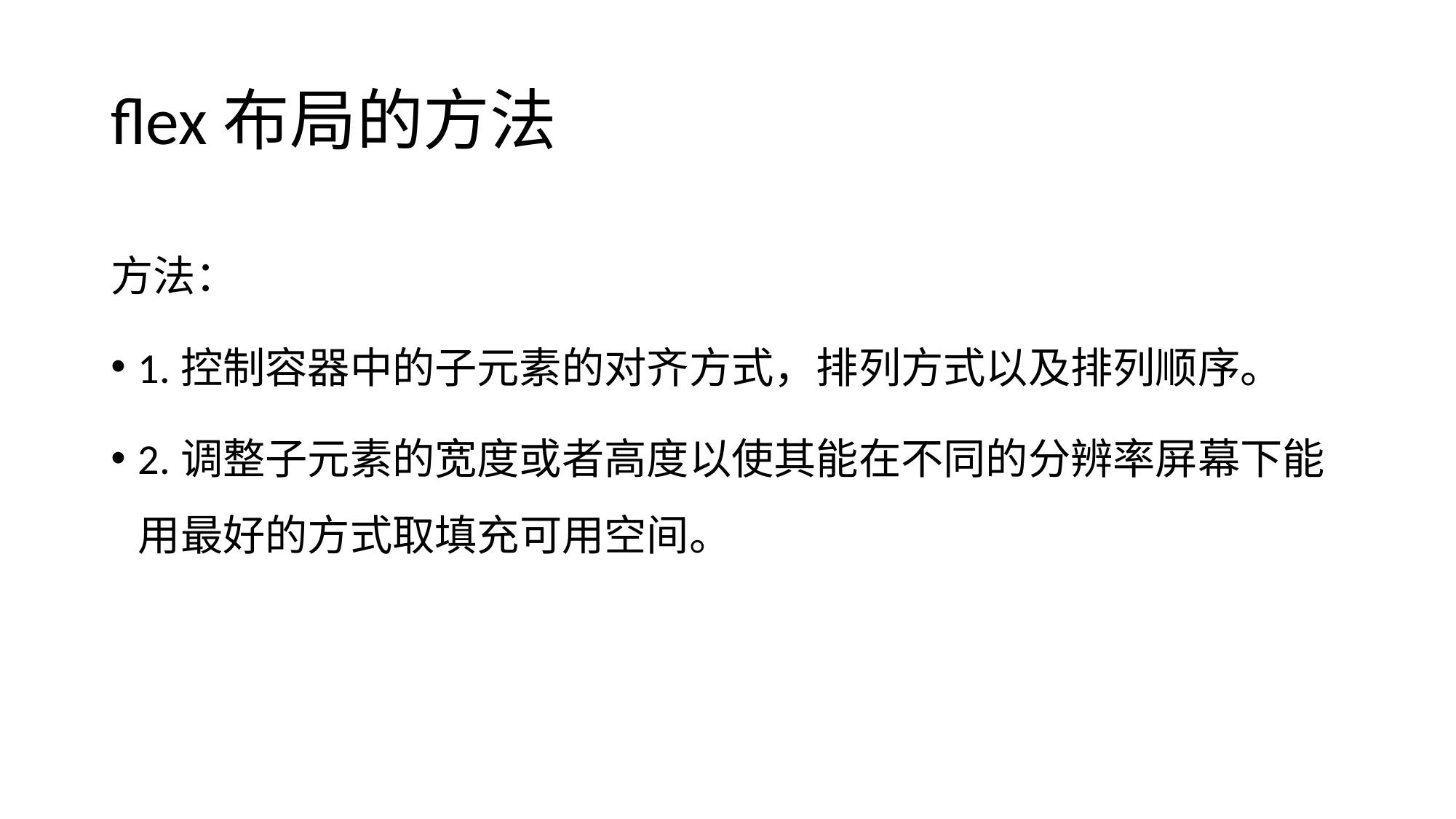

# flex布局的方法
方法：
1.控制容器中的子元素的对齐方式，排列方式以及排列顺序。
2.调整子元素的宽度或者高度以使其能在不同的分辨率屏幕下能用最好的方式取填充可用空间。